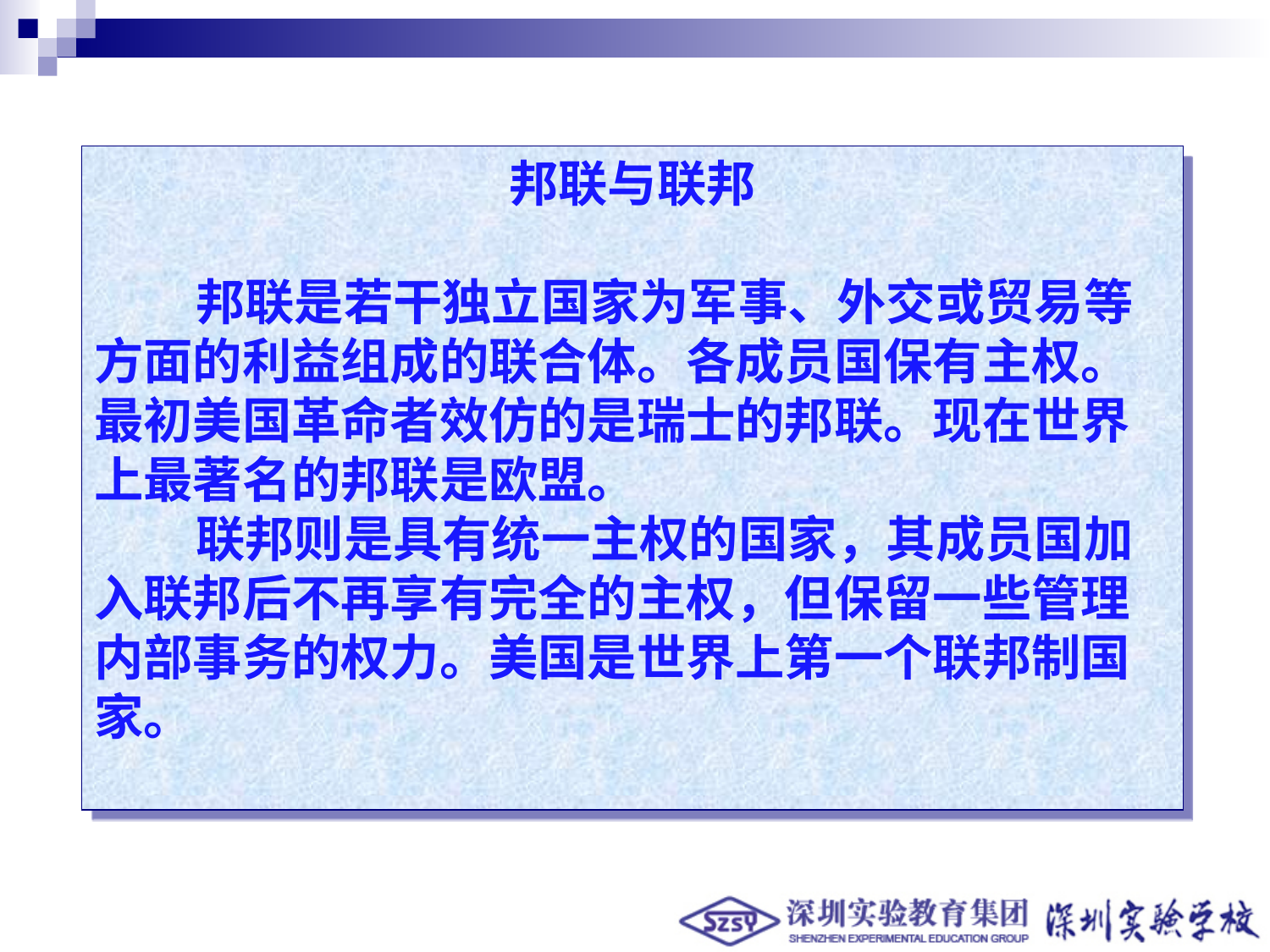

邦联与联邦

        邦联是若干独立国家为军事、外交或贸易等方面的利益组成的联合体。各成员国保有主权。最初美国革命者效仿的是瑞士的邦联。现在世界上最著名的邦联是欧盟。
        联邦则是具有统一主权的国家，其成员国加入联邦后不再享有完全的主权，但保留一些管理内部事务的权力。美国是世界上第一个联邦制国家。